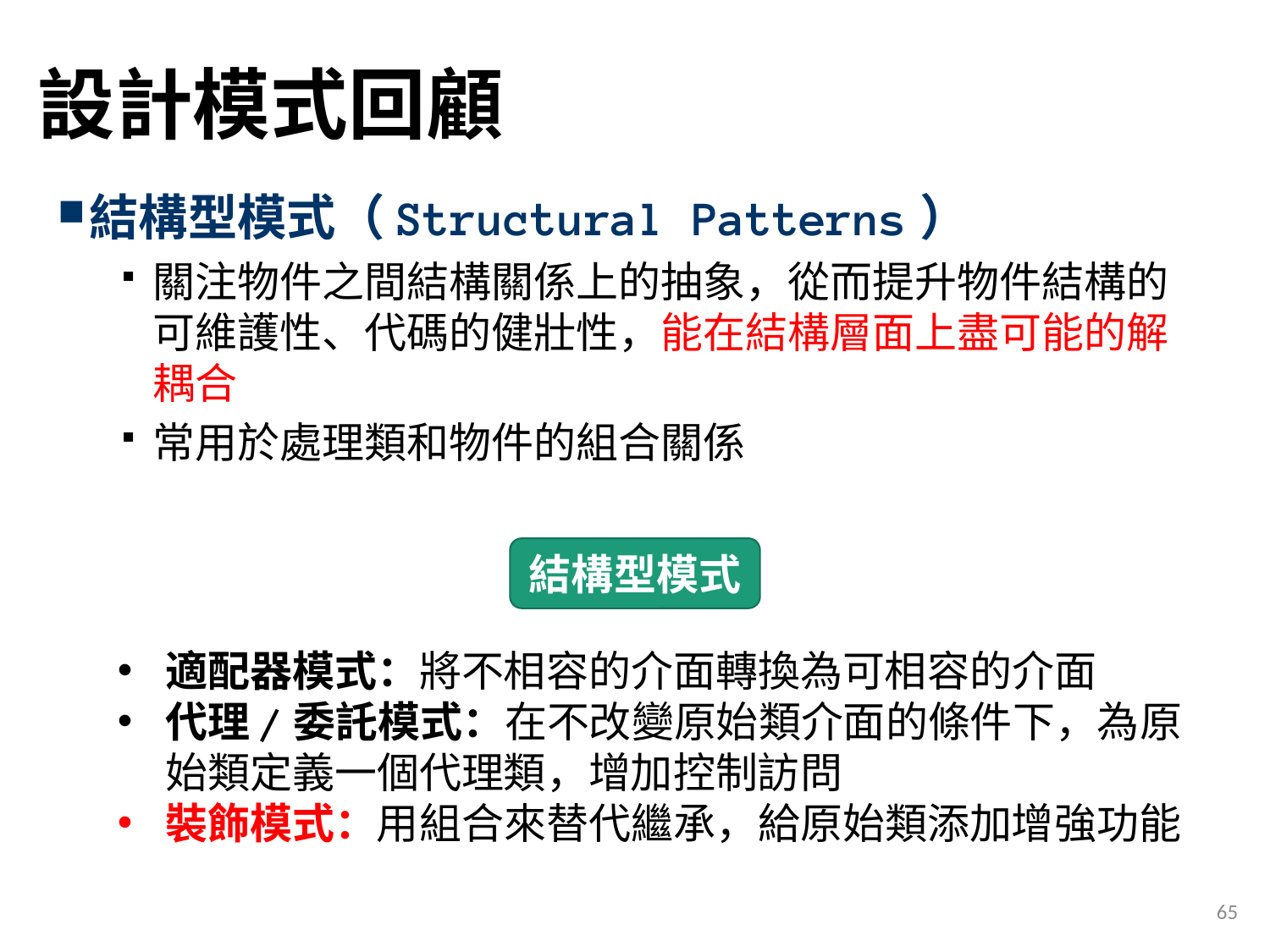

# 設計模式回顧
結構型模式（Structural Patterns）
關注物件之間結構關係上的抽象，從而提升物件結構的可維護性、代碼的健壯性，能在結構層面上盡可能的解耦合
常用於處理類和物件的組合關係

結構型模式
適配器模式：將不相容的介面轉換為可相容的介面
代理/委託模式：在不改變原始類介面的條件下，為原始類定義一個代理類，增加控制訪問
裝飾模式：用組合來替代繼承，給原始類添加增強功能
65